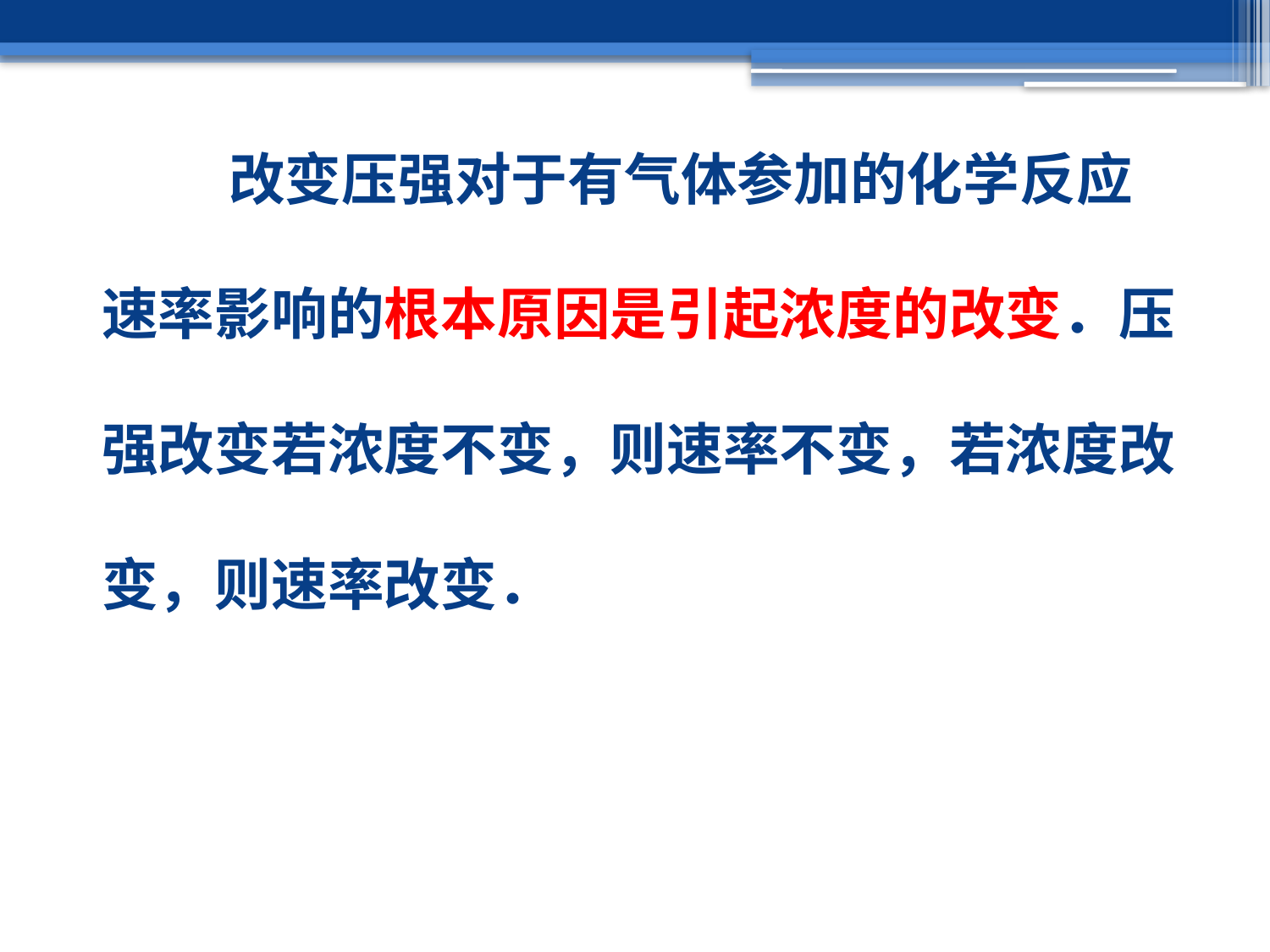

改变压强对于有气体参加的化学反应速率影响的根本原因是引起浓度的改变．压强改变若浓度不变，则速率不变，若浓度改变，则速率改变．